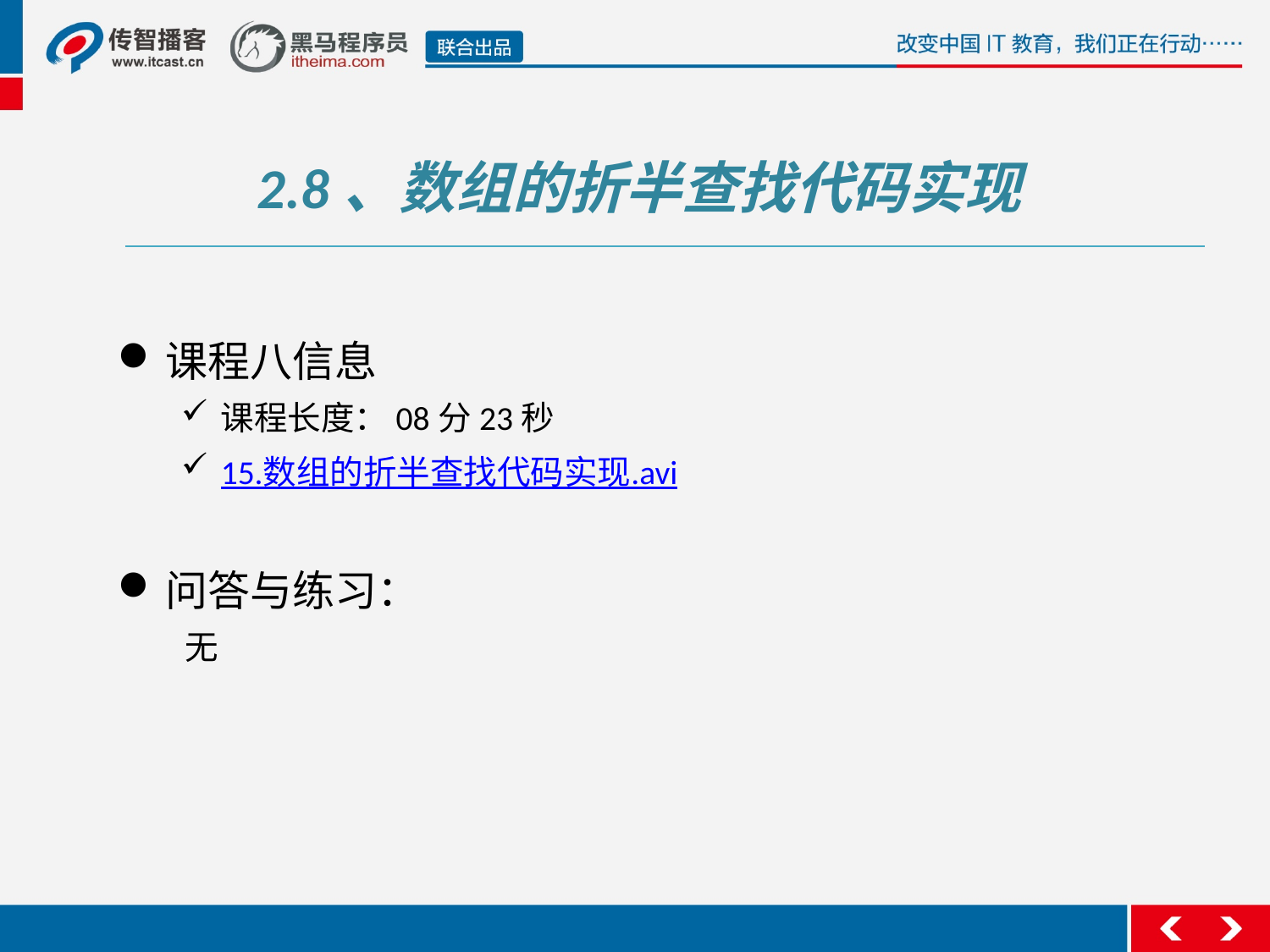

2.8、数组的折半查找代码实现

课程八信息
课程长度：08分23秒
15.数组的折半查找代码实现.avi

问答与练习：
        无